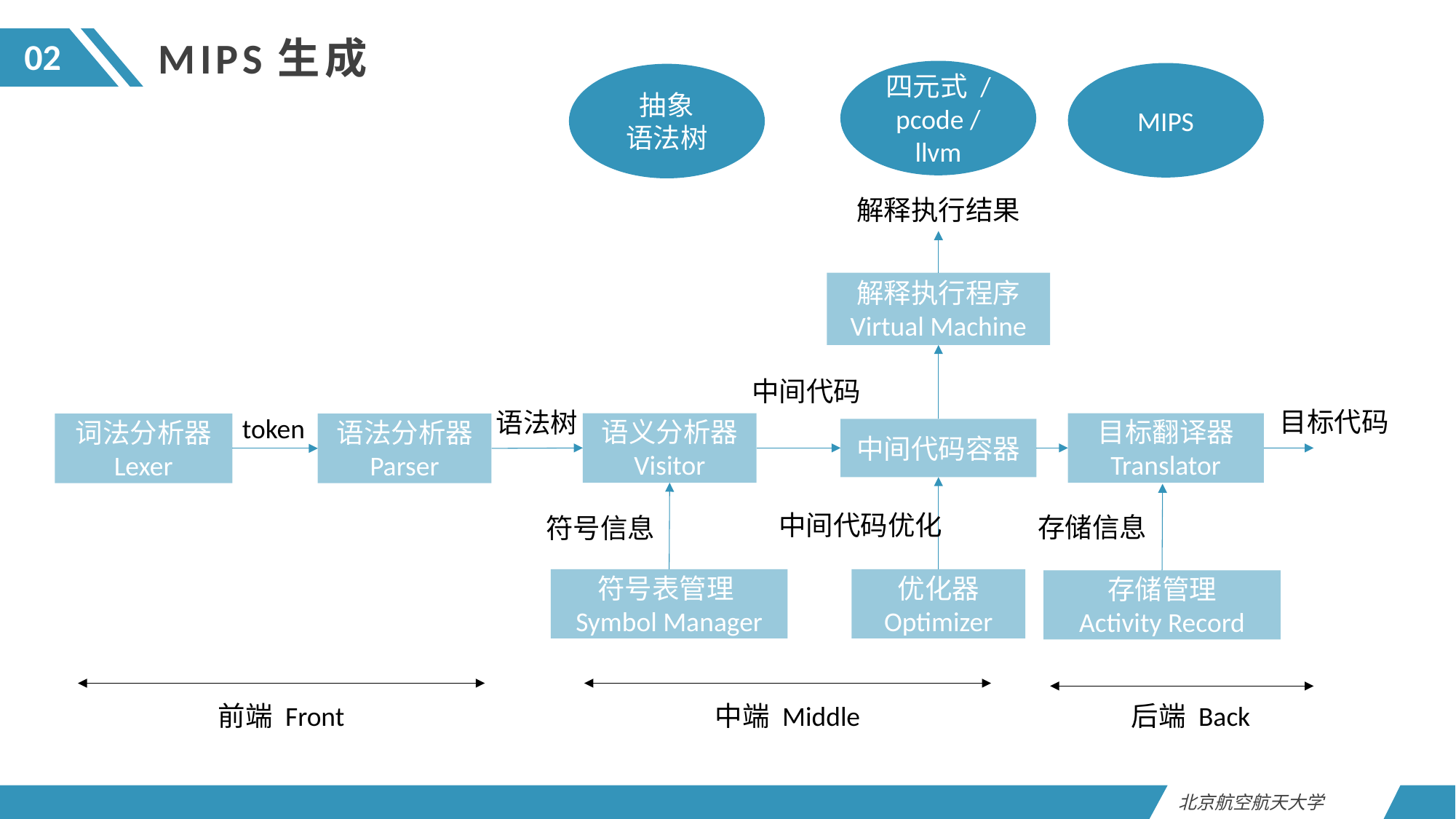

MIPS生成

02
四元式 / pcode / llvm
MIPS
抽象
语法树
解释执行结果
解释执行程序
Virtual Machine
中间代码
目标代码
语法树
token
语义分析器
Visitor
目标翻译器
Translator
词法分析器
Lexer
语法分析器
Parser
中间代码容器
中间代码优化
存储信息
符号信息
符号表管理Symbol Manager
优化器
Optimizer
存储管理
Activity Record
前端 Front
中端 Middle
后端 Back

北京航空航天大学